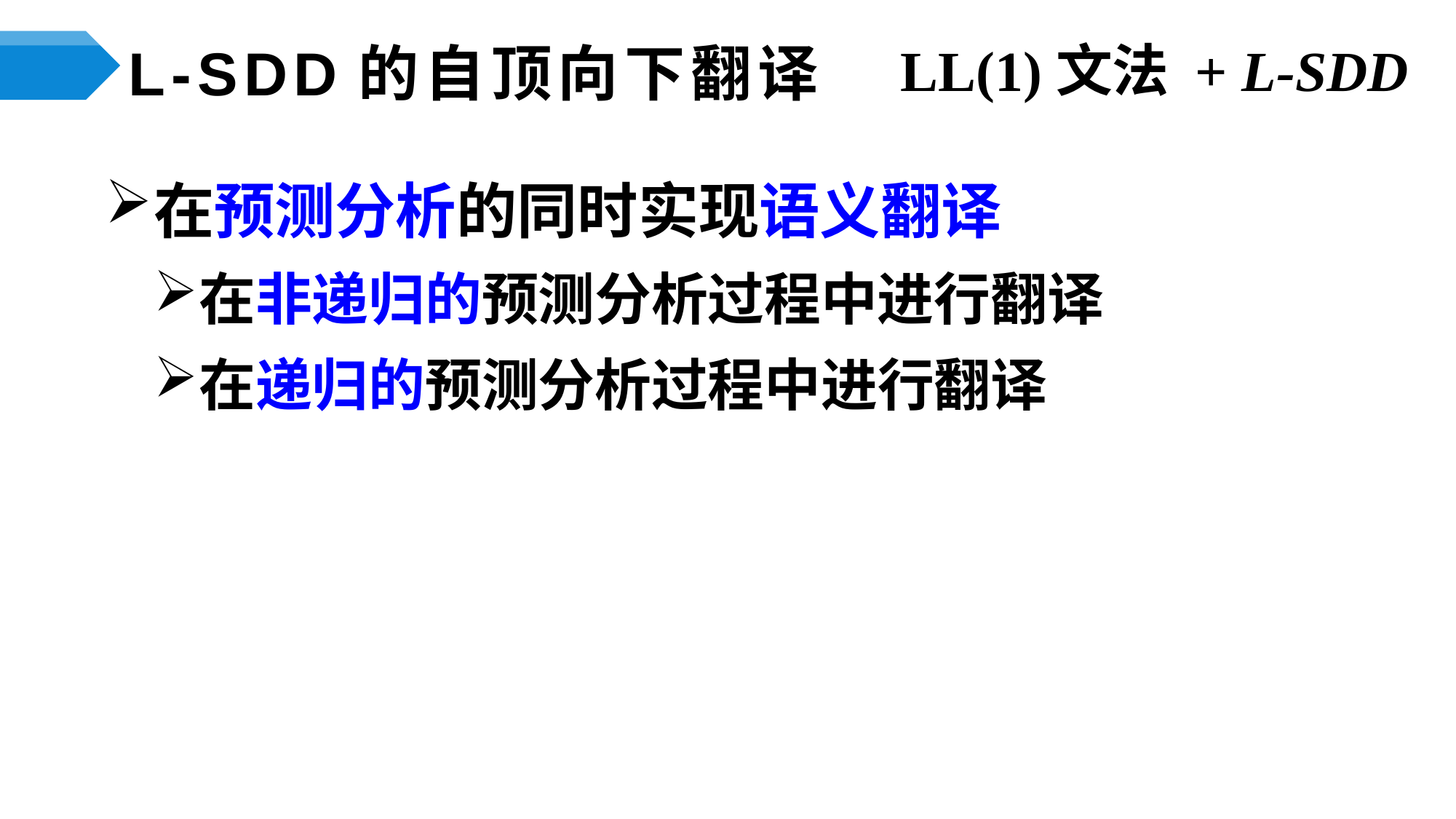

LL(1)文法 + L-SDD
# L-SDD的自顶向下翻译
在预测分析的同时实现语义翻译
在非递归的预测分析过程中进行翻译
在递归的预测分析过程中进行翻译